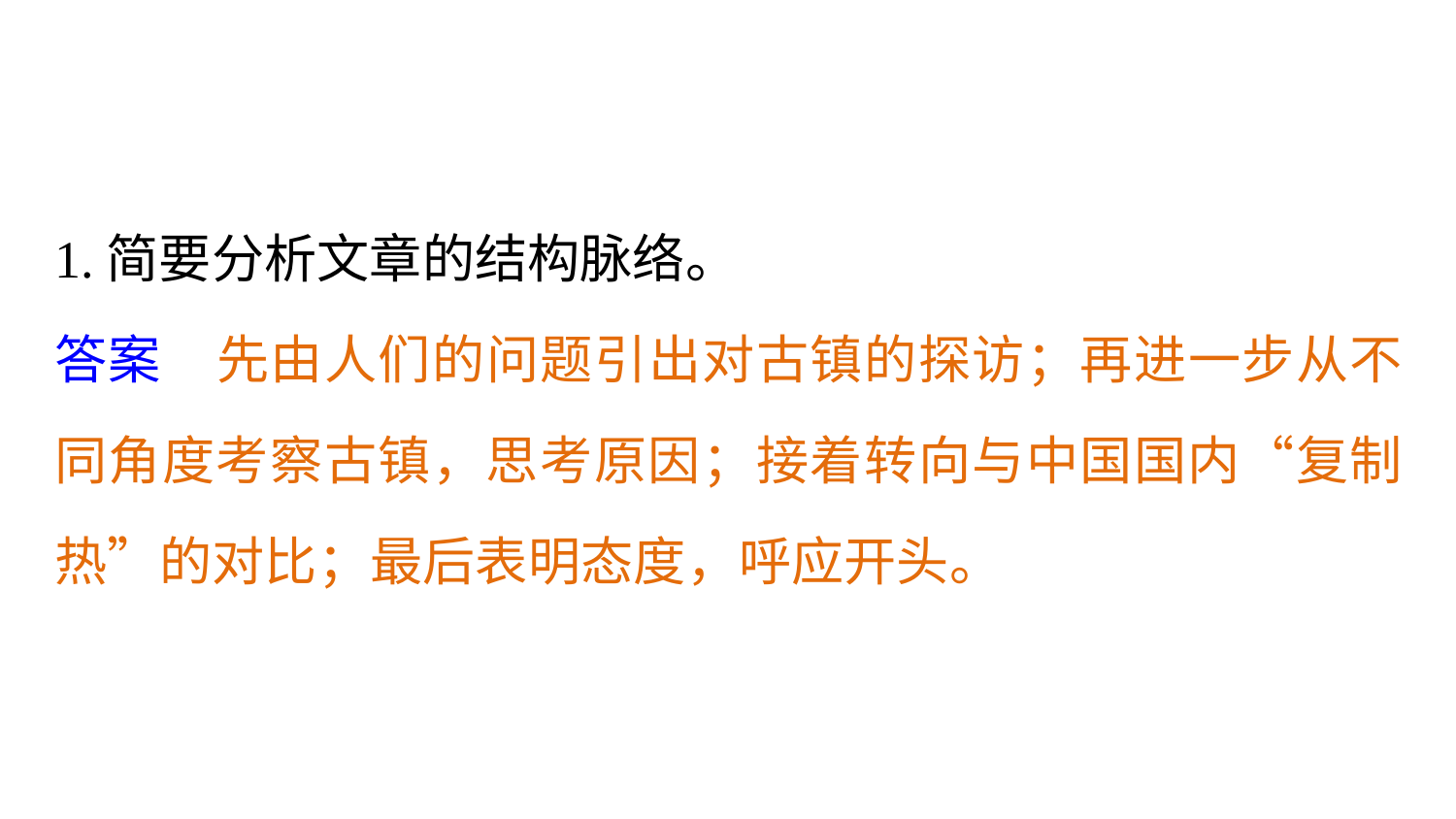

1.简要分析文章的结构脉络。
答案　先由人们的问题引出对古镇的探访；再进一步从不同角度考察古镇，思考原因；接着转向与中国国内“复制热”的对比；最后表明态度，呼应开头。